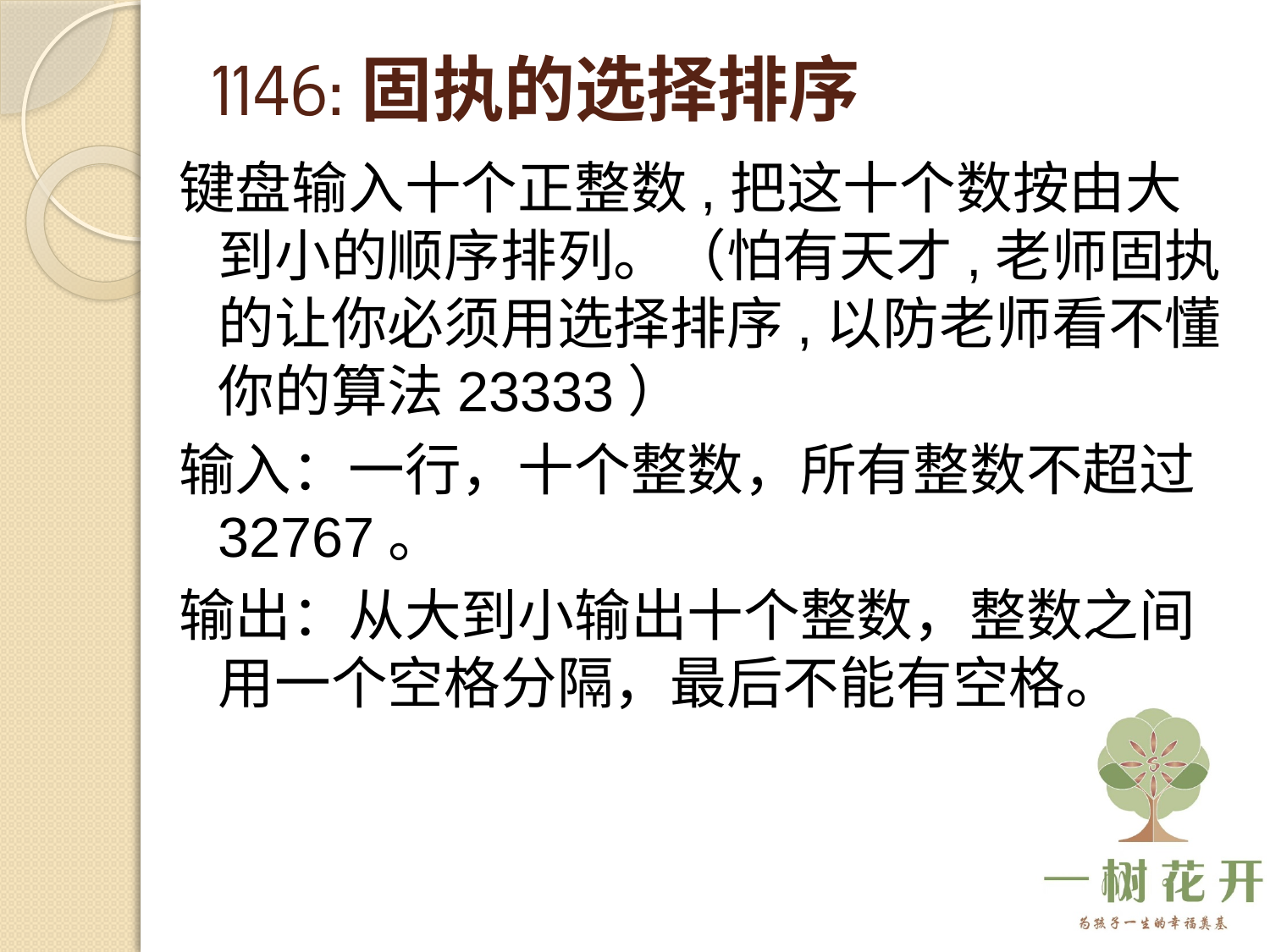

# 1146:固执的选择排序
键盘输入十个正整数,把这十个数按由大到小的顺序排列。（怕有天才,老师固执的让你必须用选择排序,以防老师看不懂你的算法23333）
输入：一行，十个整数，所有整数不超过32767。
输出：从大到小输出十个整数，整数之间用一个空格分隔，最后不能有空格。